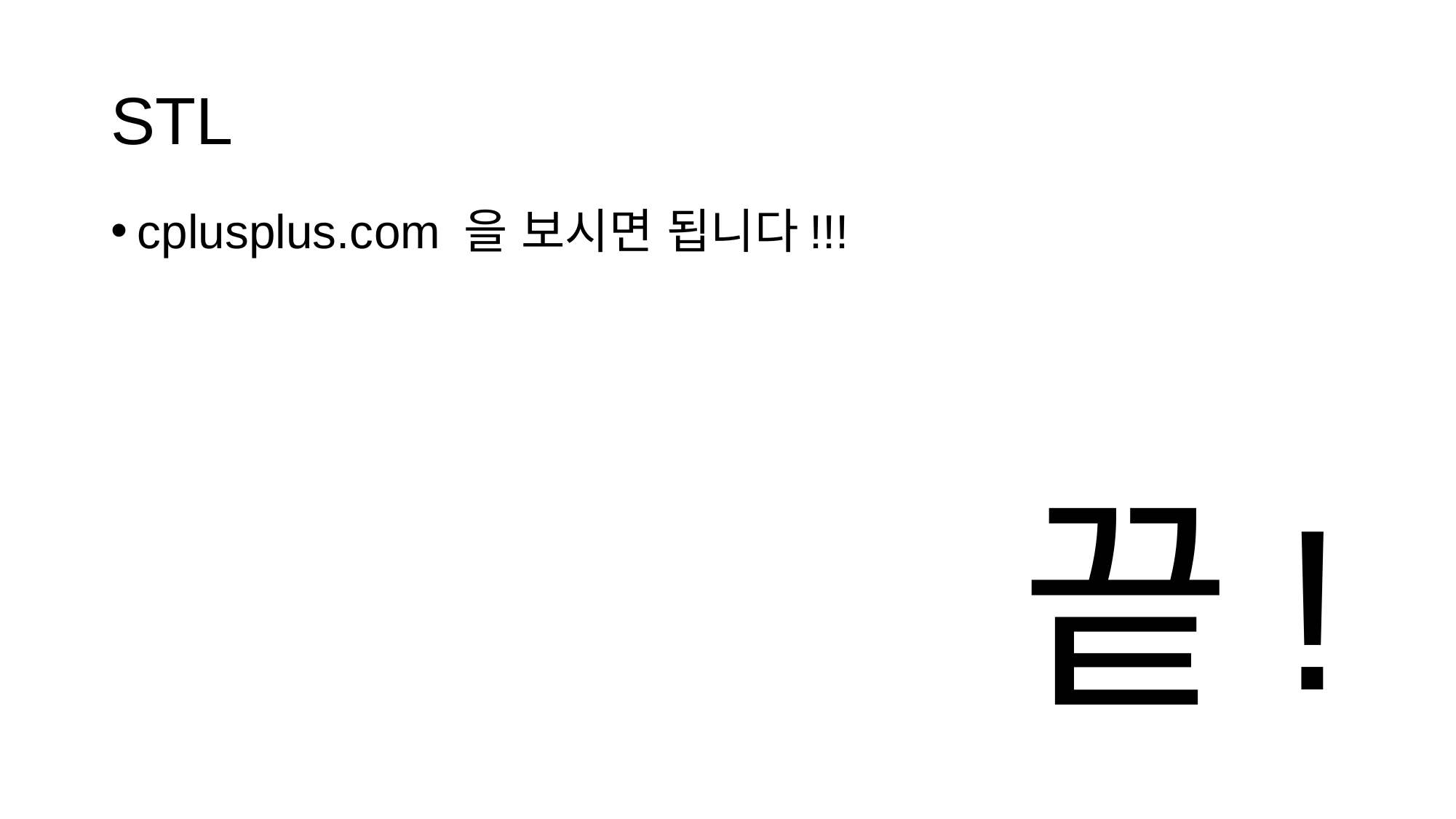

# STL
cplusplus.com 을 보시면 됩니다!!!

끝!